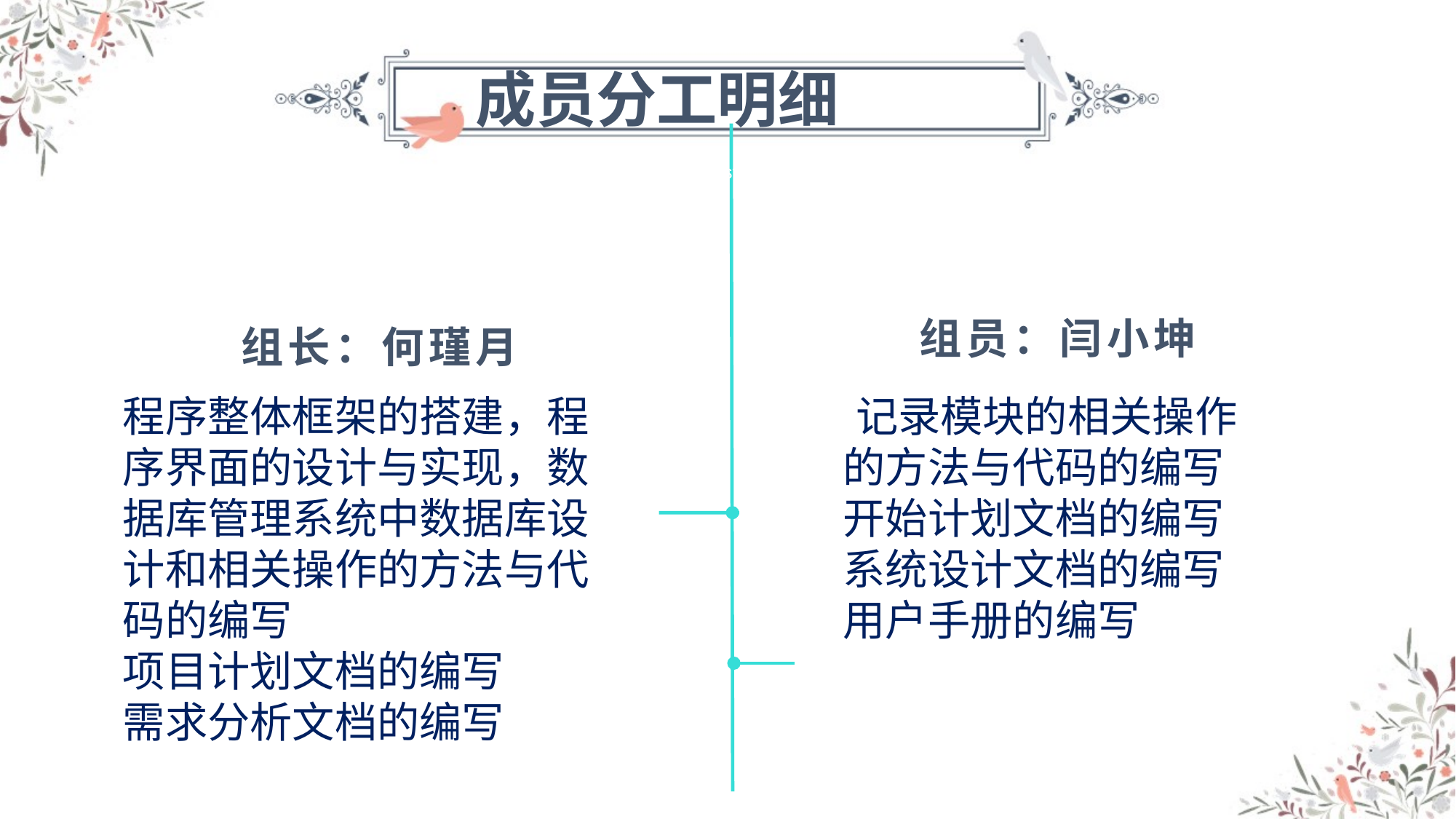

成员分工明细
Creative statement
组员：闫小坤
组长：何瑾月
程序整体框架的搭建，程序界面的设计与实现，数据库管理系统中数据库设计和相关操作的方法与代码的编写
项目计划文档的编写
需求分析文档的编写
 记录模块的相关操作的方法与代码的编写
开始计划文档的编写
系统设计文档的编写
用户手册的编写

Augmented Reality